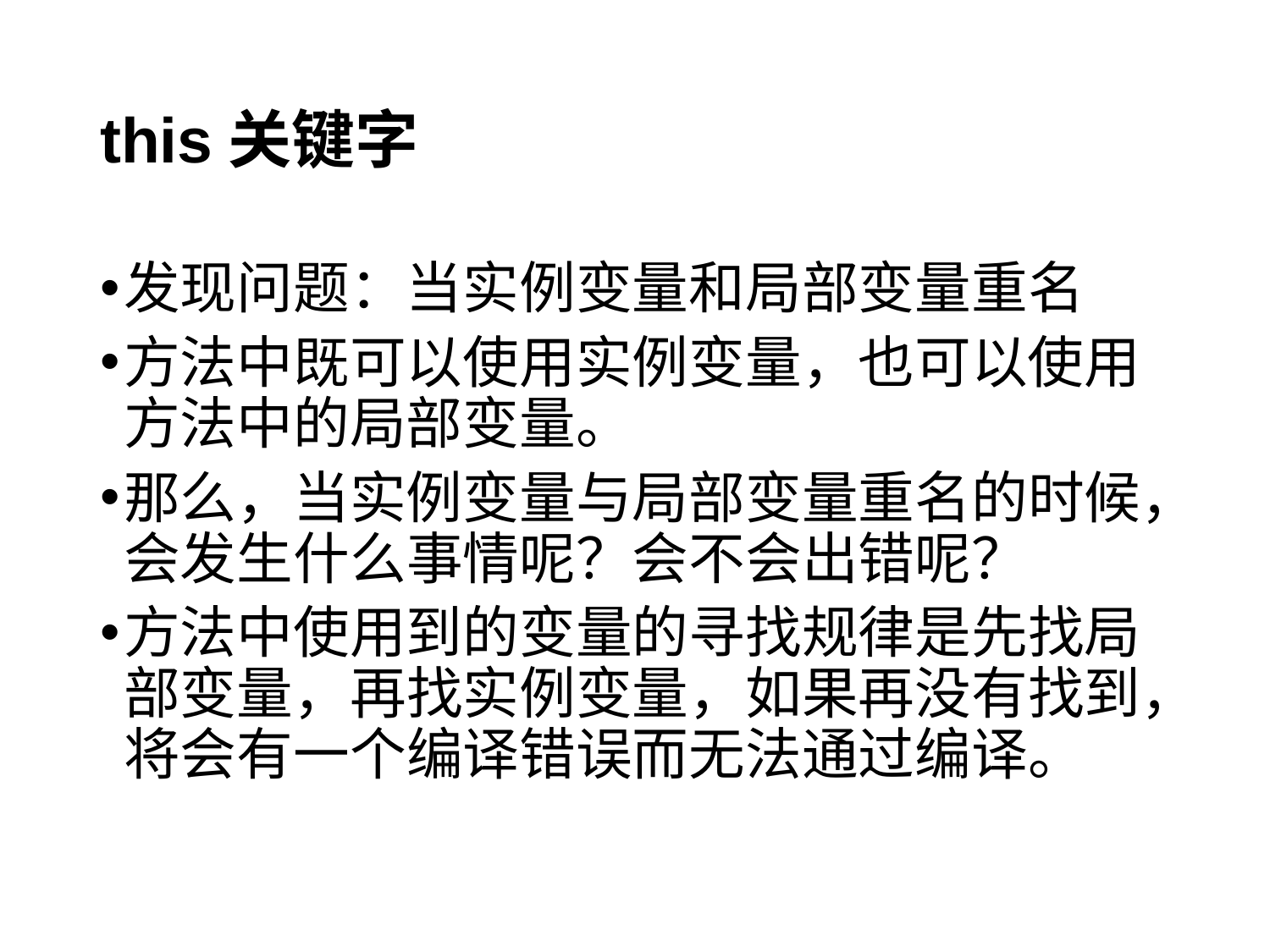

# this关键字
发现问题：当实例变量和局部变量重名
方法中既可以使用实例变量，也可以使用方法中的局部变量。
那么，当实例变量与局部变量重名的时候，会发生什么事情呢？会不会出错呢？
方法中使用到的变量的寻找规律是先找局部变量，再找实例变量，如果再没有找到，将会有一个编译错误而无法通过编译。